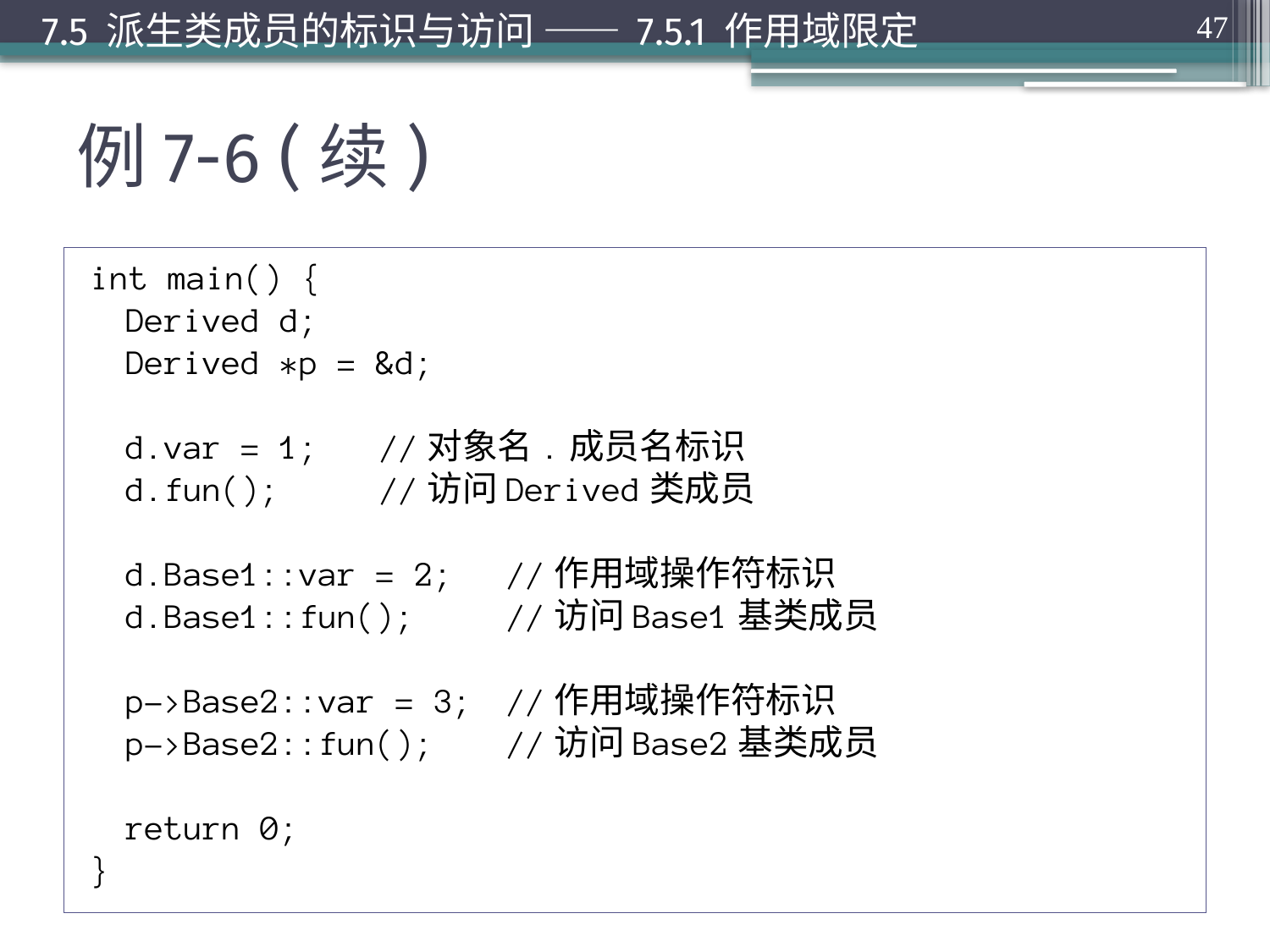

7.5 派生类成员的标识与访问 —— 7.5.1 作用域限定
47
# 例7-6 (续)
int main() {
	Derived d;
	Derived *p = &d;

	d.var = 1;	//对象名.成员名标识
	d.fun();	//访问Derived类成员

	d.Base1::var = 2;	//作用域操作符标识
	d.Base1::fun();	//访问Base1基类成员

	p->Base2::var = 3;	//作用域操作符标识
	p->Base2::fun();	//访问Base2基类成员

	return 0;
}